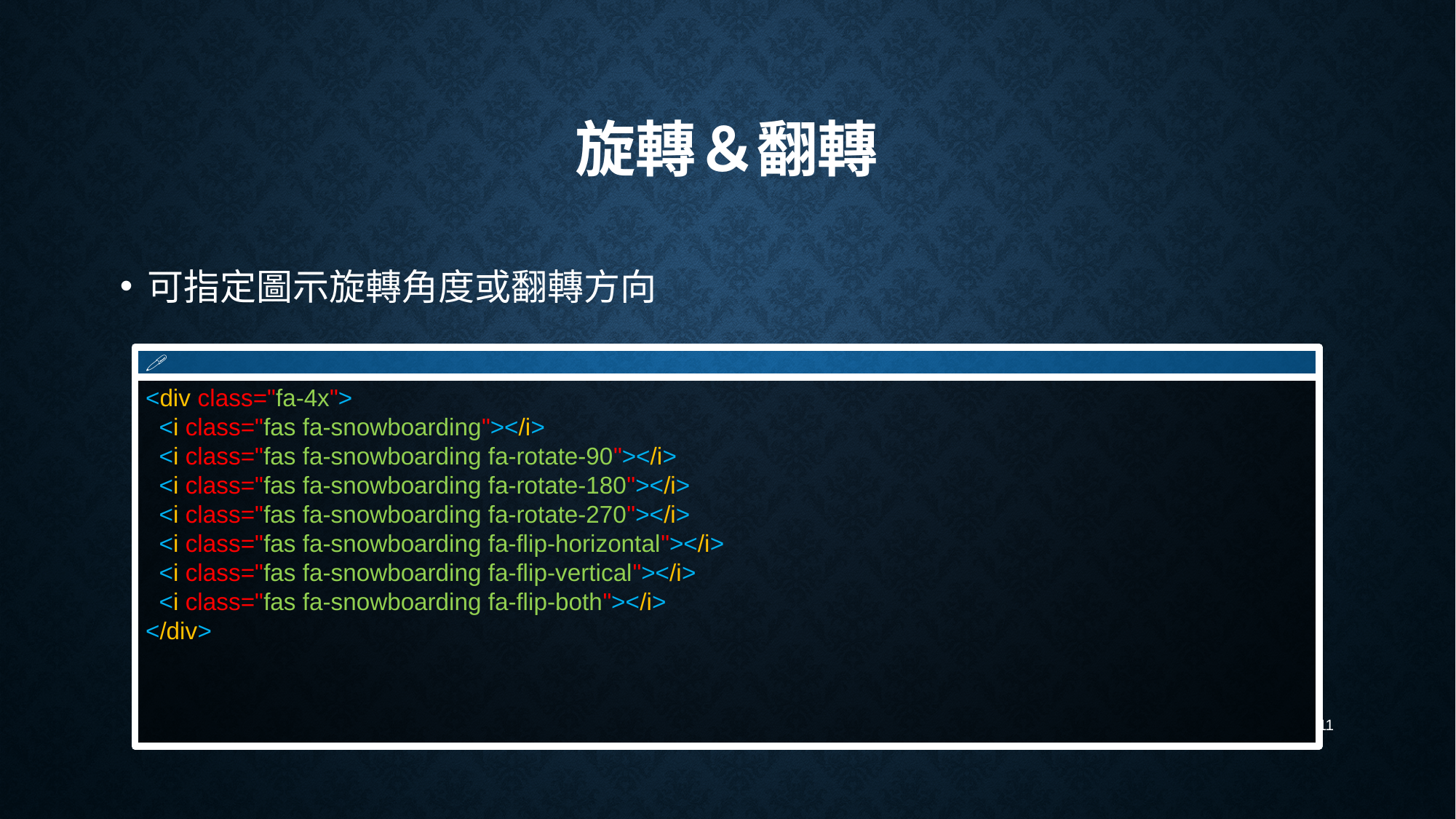

# 旋轉＆翻轉
可指定圖示旋轉角度或翻轉方向
🖊
<div class="fa-4x">
  <i class="fas fa-snowboarding"></i>
  <i class="fas fa-snowboarding fa-rotate-90"></i>
  <i class="fas fa-snowboarding fa-rotate-180"></i>
  <i class="fas fa-snowboarding fa-rotate-270"></i>
  <i class="fas fa-snowboarding fa-flip-horizontal"></i>
  <i class="fas fa-snowboarding fa-flip-vertical"></i>
  <i class="fas fa-snowboarding fa-flip-both"></i>
</div>
11